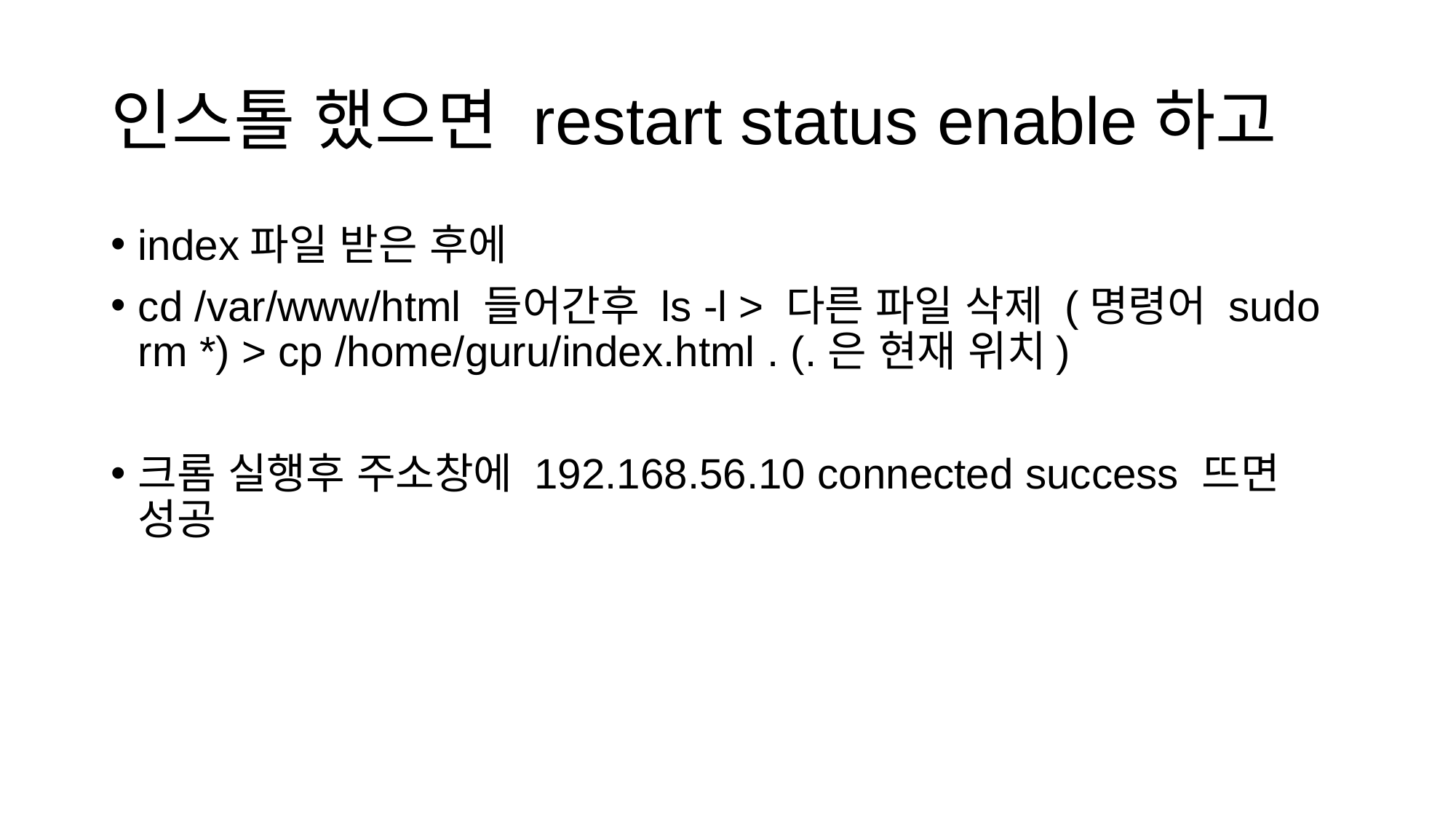

# 인스톨 했으면 restart status enable하고
index파일 받은 후에
cd /var/www/html 들어간후 ls -l > 다른 파일 삭제 (명령어 sudo rm *) > cp /home/guru/index.html . (.은 현재 위치)

크롬 실행후 주소창에 192.168.56.10 connected success 뜨면 성공